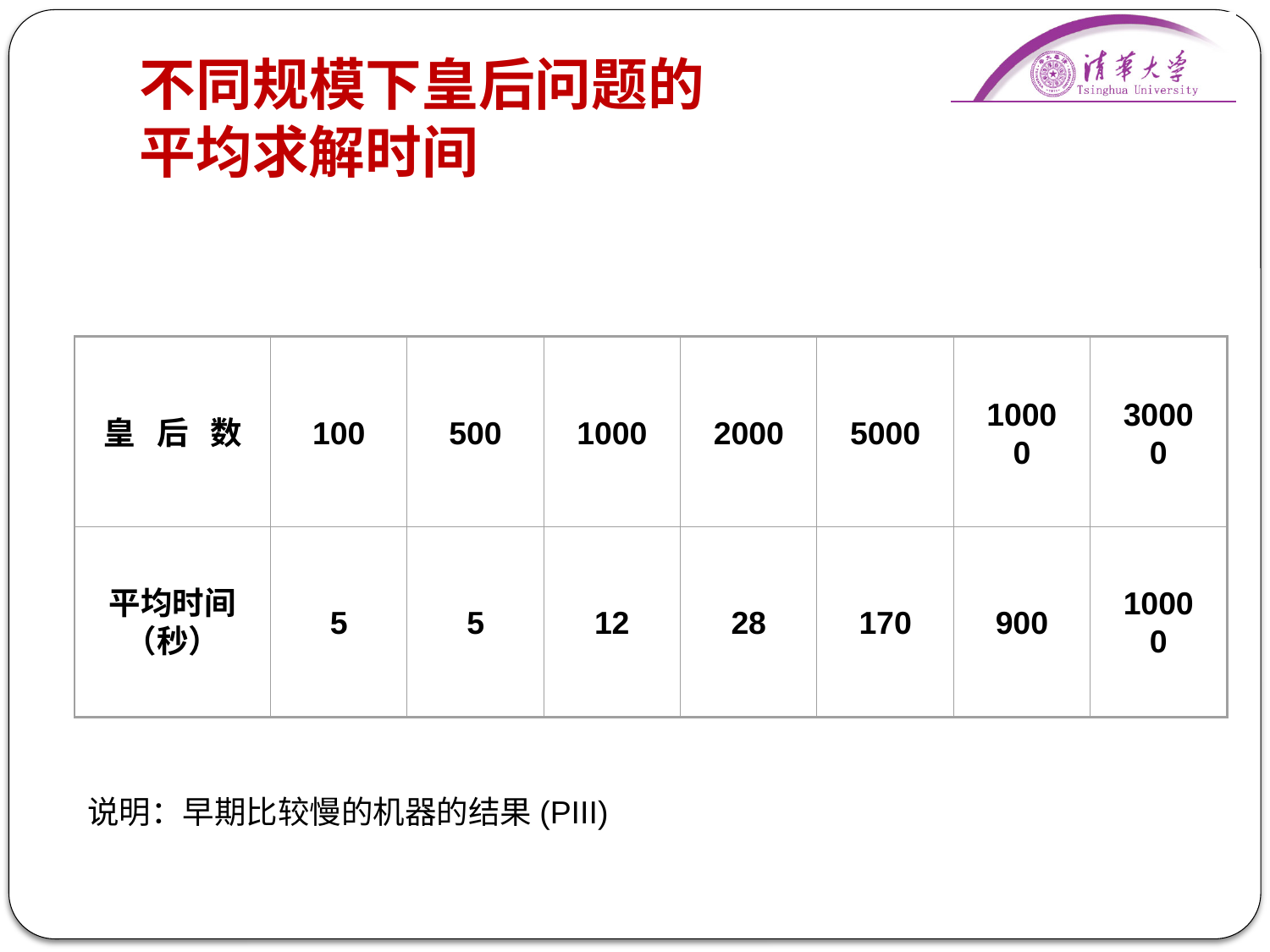

# 不同规模下皇后问题的 平均求解时间

皇   后   数

100

500

1000

2000

5000

10000

30000

平均时间（秒）

5

5

12

28

170

900

10000

说明：早期比较慢的机器的结果(PIII)